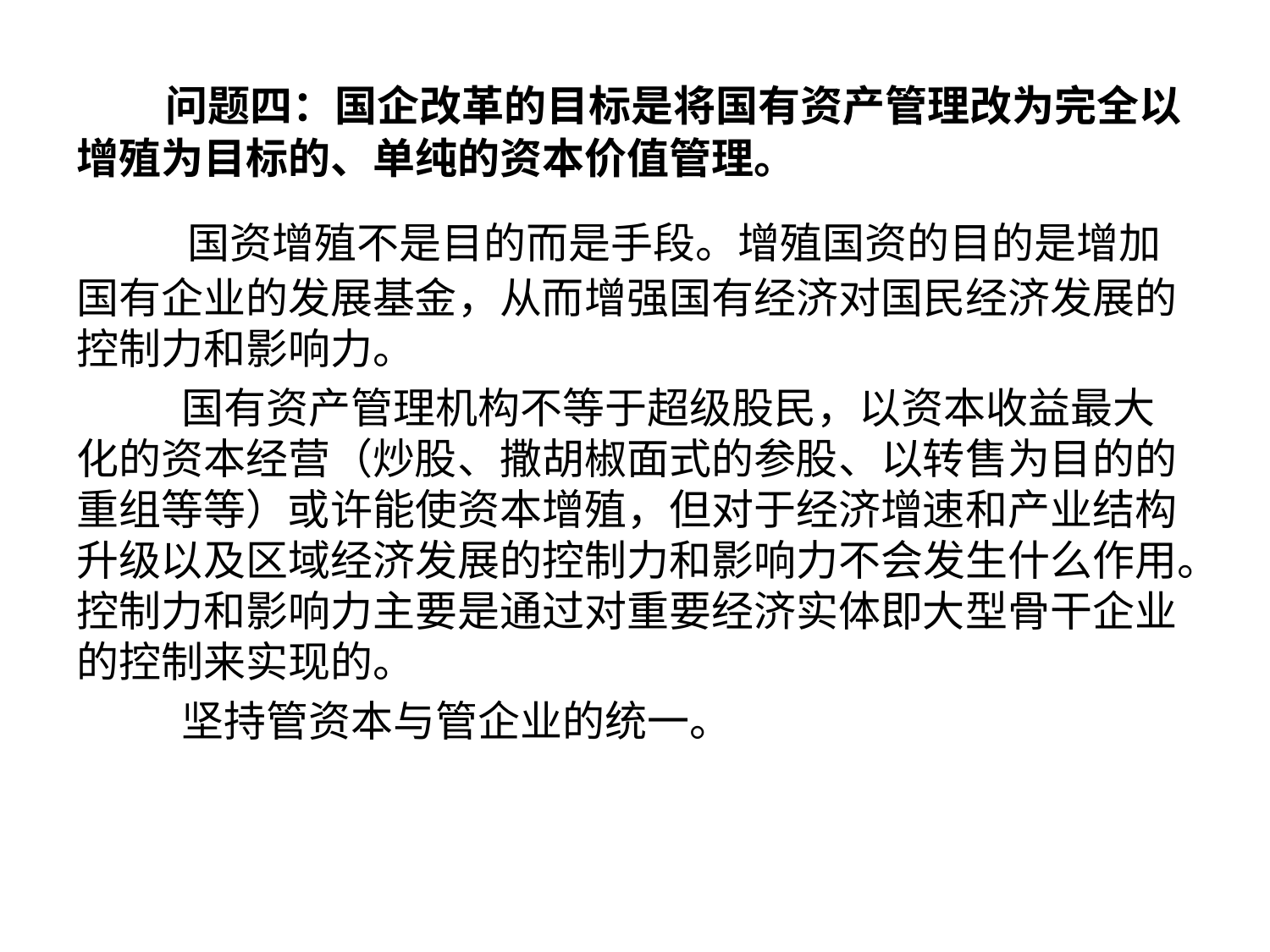

#
       问题四：国企改革的目标是将国有资产管理改为完全以增殖为目标的、单纯的资本价值管理。
       国资增殖不是目的而是手段。增殖国资的目的是增加国有企业的发展基金，从而增强国有经济对国民经济发展的控制力和影响力。
          国有资产管理机构不等于超级股民，以资本收益最大化的资本经营（炒股、撒胡椒面式的参股、以转售为目的的重组等等）或许能使资本增殖，但对于经济增速和产业结构升级以及区域经济发展的控制力和影响力不会发生什么作用。控制力和影响力主要是通过对重要经济实体即大型骨干企业的控制来实现的。
          坚持管资本与管企业的统一。